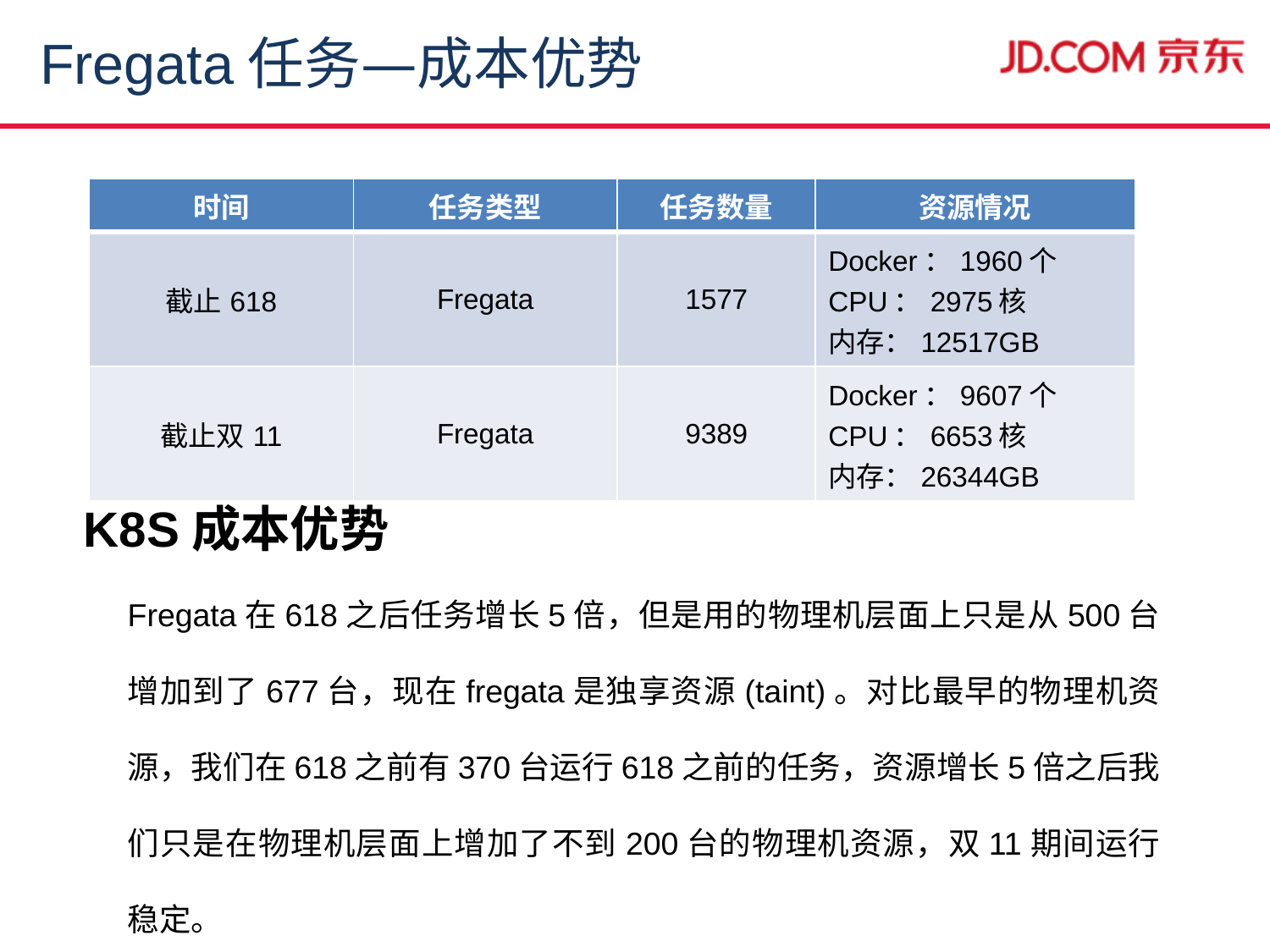

Fregata任务—成本优势
| 时间 | 任务类型 | 任务数量 | 资源情况 |
| --- | --- | --- | --- |
| 截止618 | Fregata | 1577 | Docker：1960个 CPU：2975核 内存：12517GB |
| 截止双11 | Fregata | 9389 | Docker：9607个 CPU：6653核 内存：26344GB |
   K8S成本优势
	Fregata在618之后任务增长5倍，但是用的物理机层面上只是从500台增加到了677台，现在fregata是独享资源(taint)。对比最早的物理机资源，我们在618之前有370台运行618之前的任务，资源增长5倍之后我们只是在物理机层面上增加了不到200台的物理机资源，双11期间运行稳定。